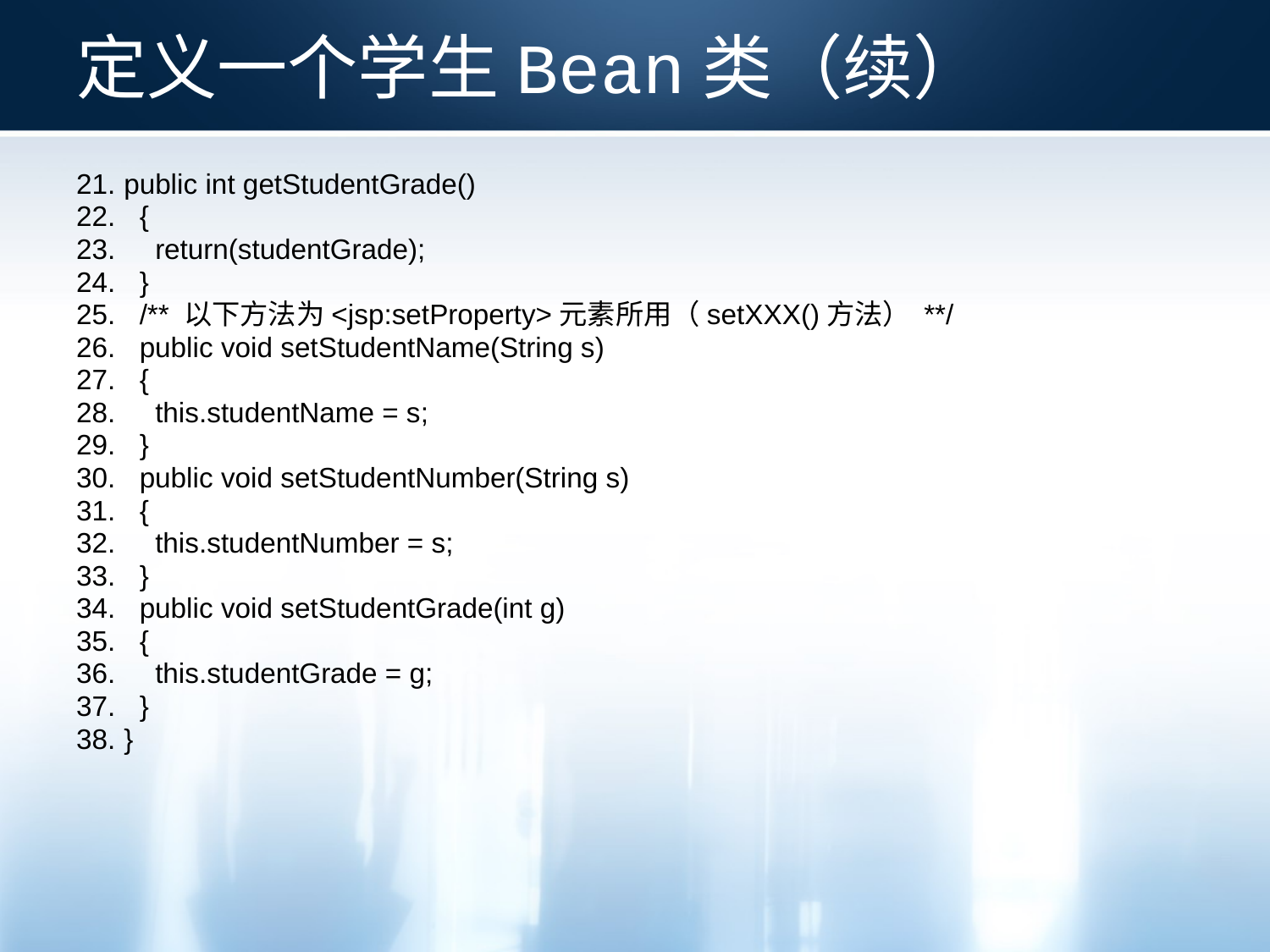

# 定义一个学生Bean类（续）
public int getStudentGrade()
  {
    return(studentGrade);
  }
  /** 以下方法为<jsp:setProperty>元素所用（setXXX()方法） **/
  public void setStudentName(String s)
  {
    this.studentName = s;
  }
  public void setStudentNumber(String s)
  {
    this.studentNumber = s;
  }
  public void setStudentGrade(int g)
  {
    this.studentGrade = g;
  }
}